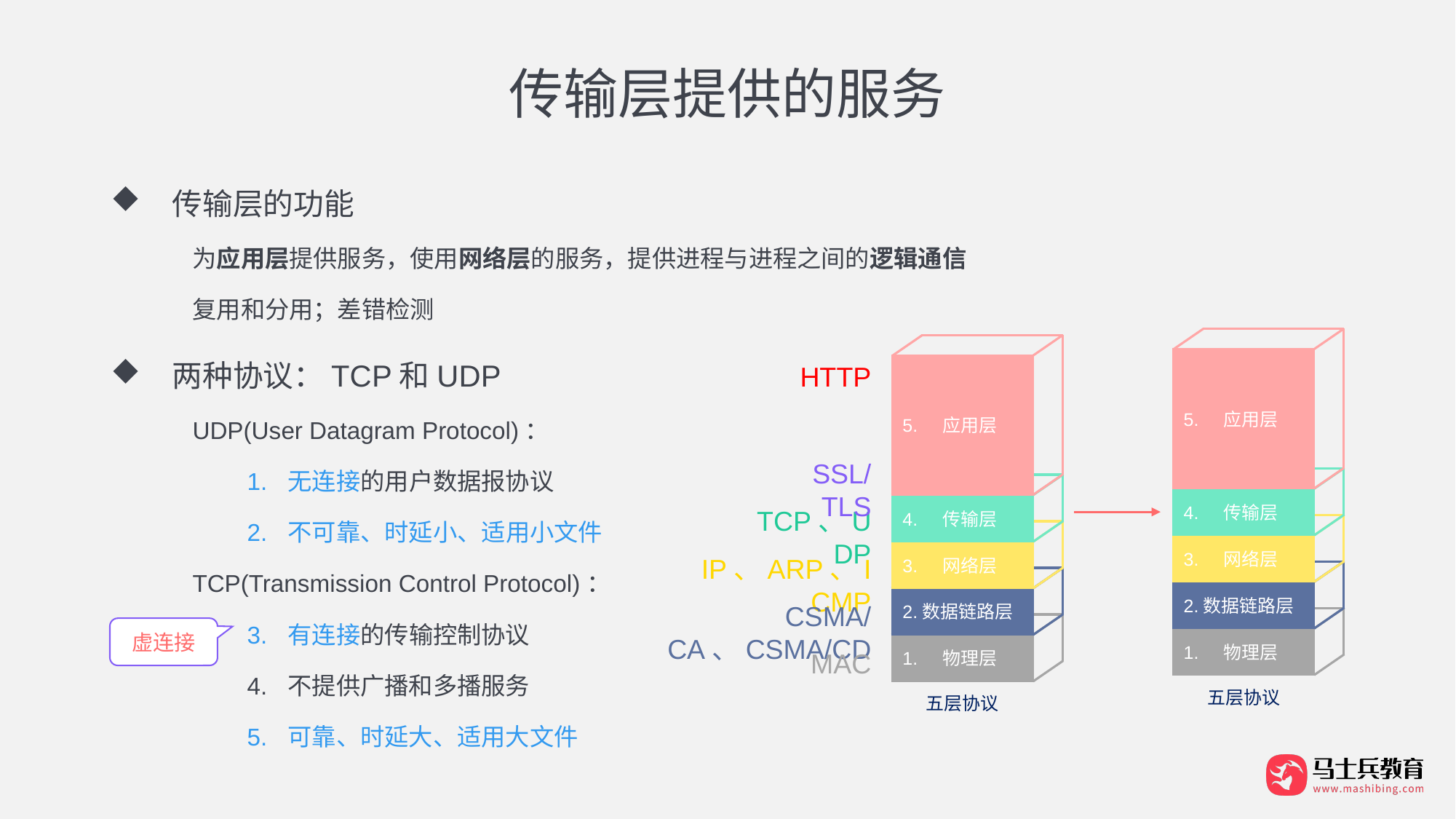

# 传输层提供的服务
传输层的功能
为应用层提供服务，使用网络层的服务，提供进程与进程之间的逻辑通信
复用和分用；差错检测
两种协议：TCP和UDP
UDP(User Datagram Protocol)：
无连接的用户数据报协议
不可靠、时延小、适用小文件
TCP(Transmission Control Protocol)：
有连接的传输控制协议
不提供广播和多播服务
可靠、时延大、适用大文件
5.    应用层
4.    传输层
3.    网络层
2.数据链路层
1.    物理层
五层协议
5.    应用层
4.    传输层
3.    网络层
2.数据链路层
1.    物理层
五层协议
HTTP
TCP、UDP
IP、ARP、ICMP
CSMA/CA、CSMA/CD
MAC
SSL/TLS
虚连接